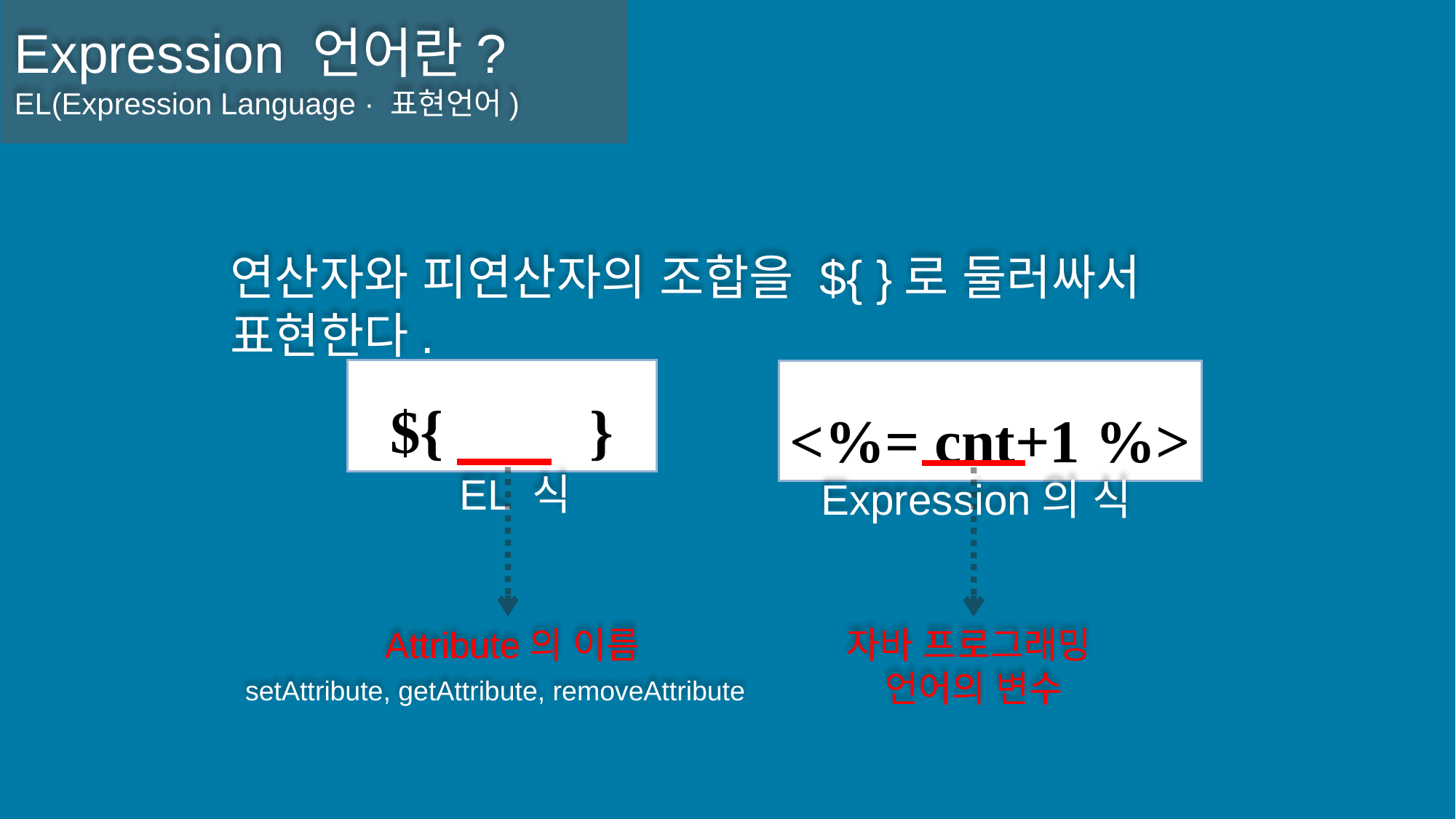

Expression 언어란?
EL(Expression Language · 표현언어)
연산자와 피연산자의 조합을 ${ }로 둘러싸서 표현한다.
| ${cnt+1} |
| --- |
| <%= cnt+1 %> |
| --- |

EL 식
Expression의 식
Attribute의 이름
자바 프로그래밍
언어의 변수
setAttribute, getAttribute, removeAttribute